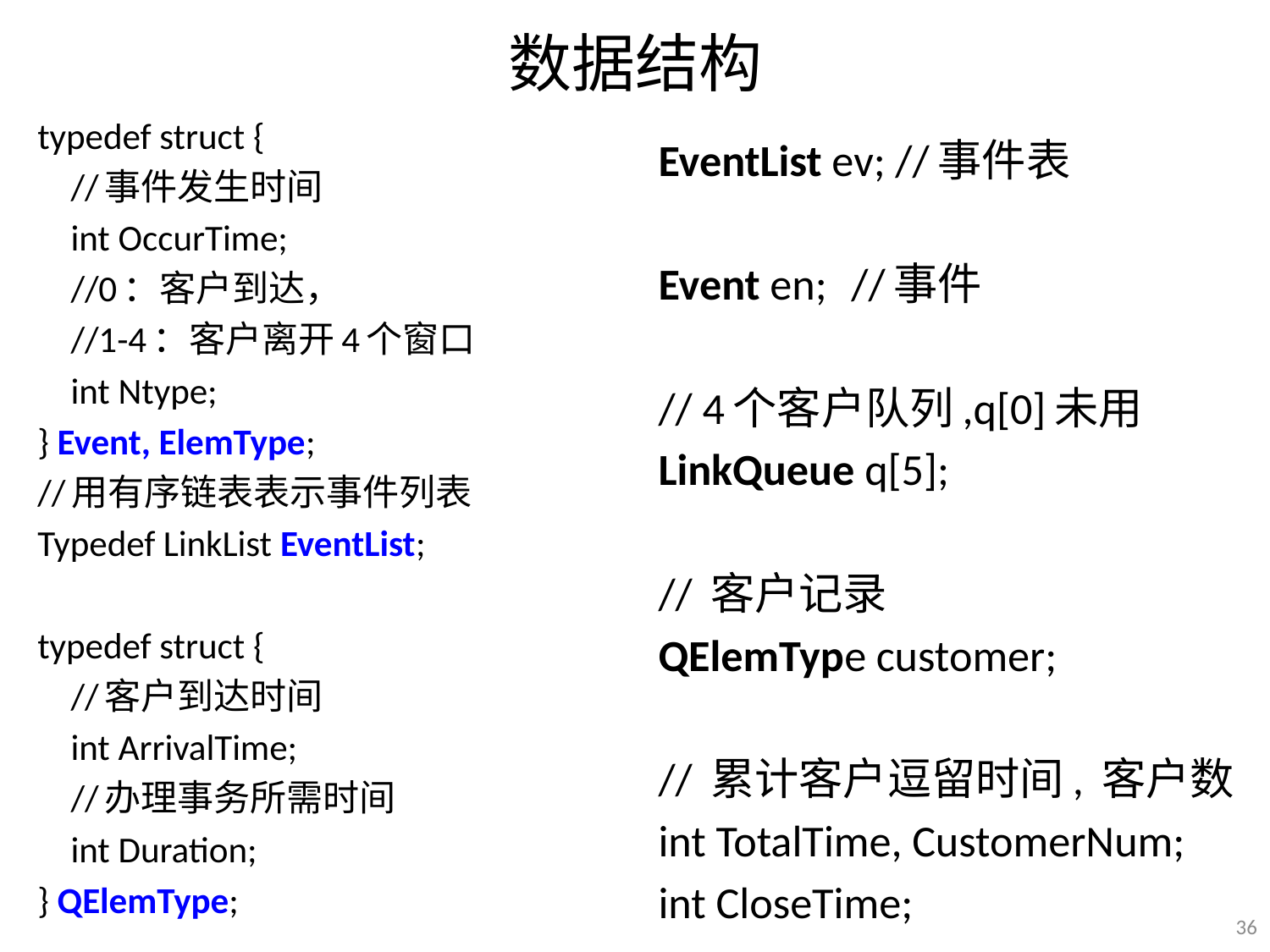

# 数据结构
typedef struct {
    //事件发生时间
    int OccurTime;
    //0：客户到达，
    //1-4：客户离开4个窗口
    int Ntype;
} Event, ElemType;
//用有序链表表示事件列表
Typedef LinkList EventList;

typedef struct {
    //客户到达时间
    int ArrivalTime;
    //办理事务所需时间
    int Duration;
} QElemType;
EventList ev; //事件表

Event en; 	//事件

// 4个客户队列,q[0]未用
LinkQueue q[5];

// 客户记录
QElemType customer;

// 累计客户逗留时间, 客户数
int TotalTime, CustomerNum;
int CloseTime;

36